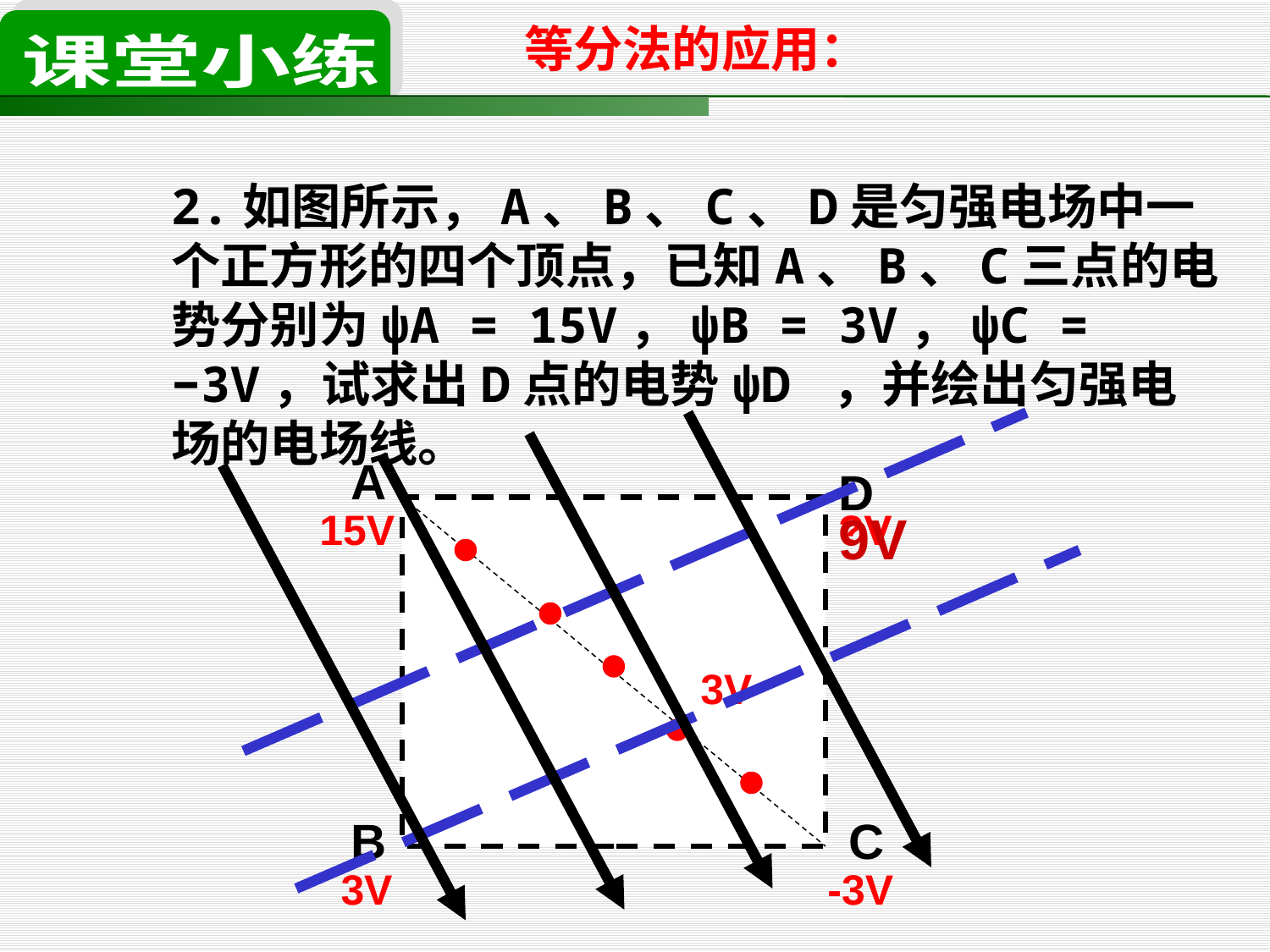

课堂小练
等分法的应用：

2.如图所示，A、B、C、D是匀强电场中一个正方形的四个顶点，已知A、B、C三点的电势分别为ψA = 15V，ψB = 3V，ψC = −3V，试求出D点的电势ψD ，并绘出匀强电场的电场线。

A

D

15V

?V
9V

3V

B
C
3V
-3V